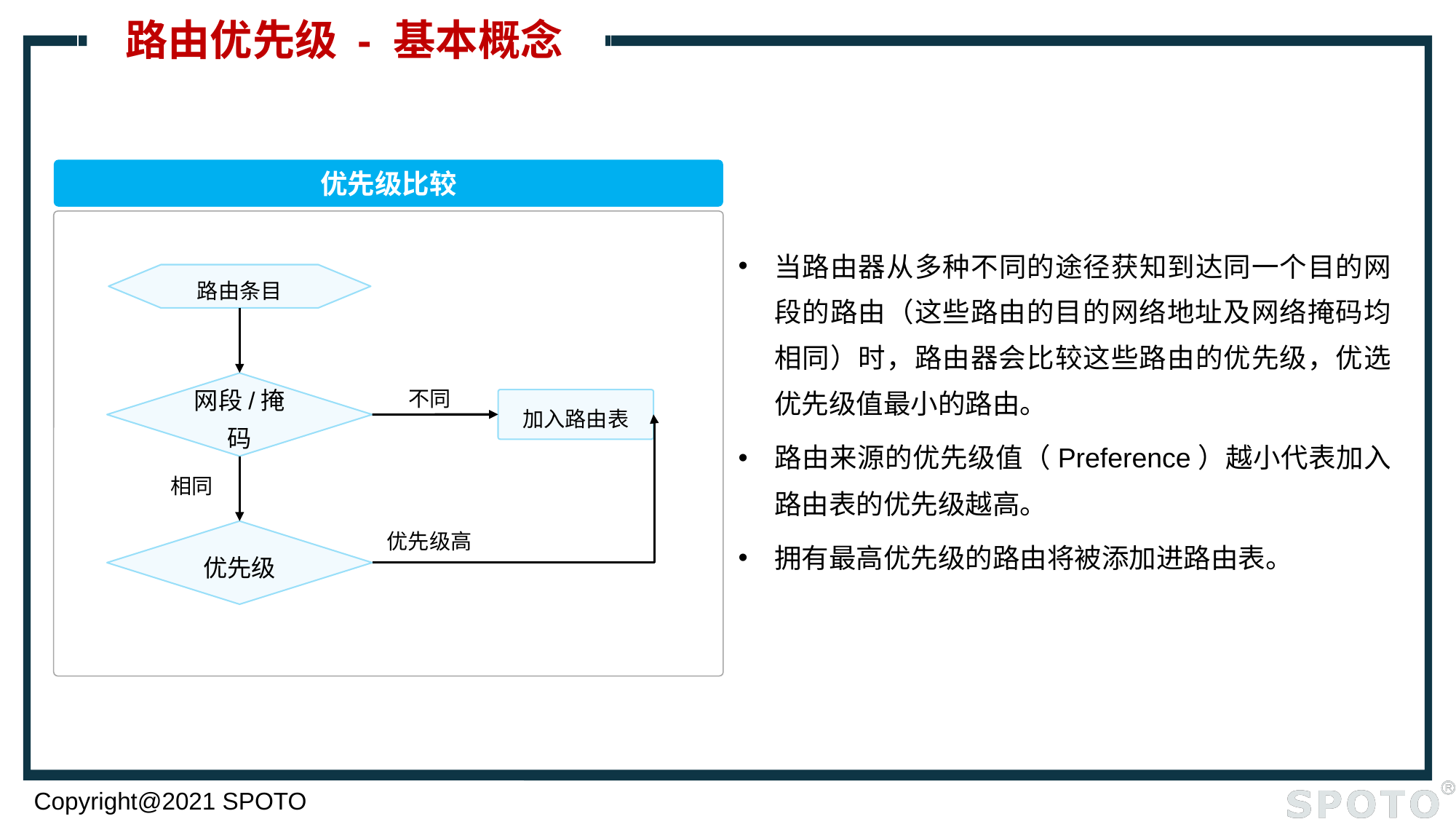

# 路由优先级 - 基本概念
优先级比较

当路由器从多种不同的途径获知到达同一个目的网段的路由（这些路由的目的网络地址及网络掩码均相同）时，路由器会比较这些路由的优先级，优选优先级值最小的路由。
路由来源的优先级值（Preference）越小代表加入路由表的优先级越高。
拥有最高优先级的路由将被添加进路由表。
路由条目
不同
网段/掩码
加入路由表
相同
优先级高
优先级